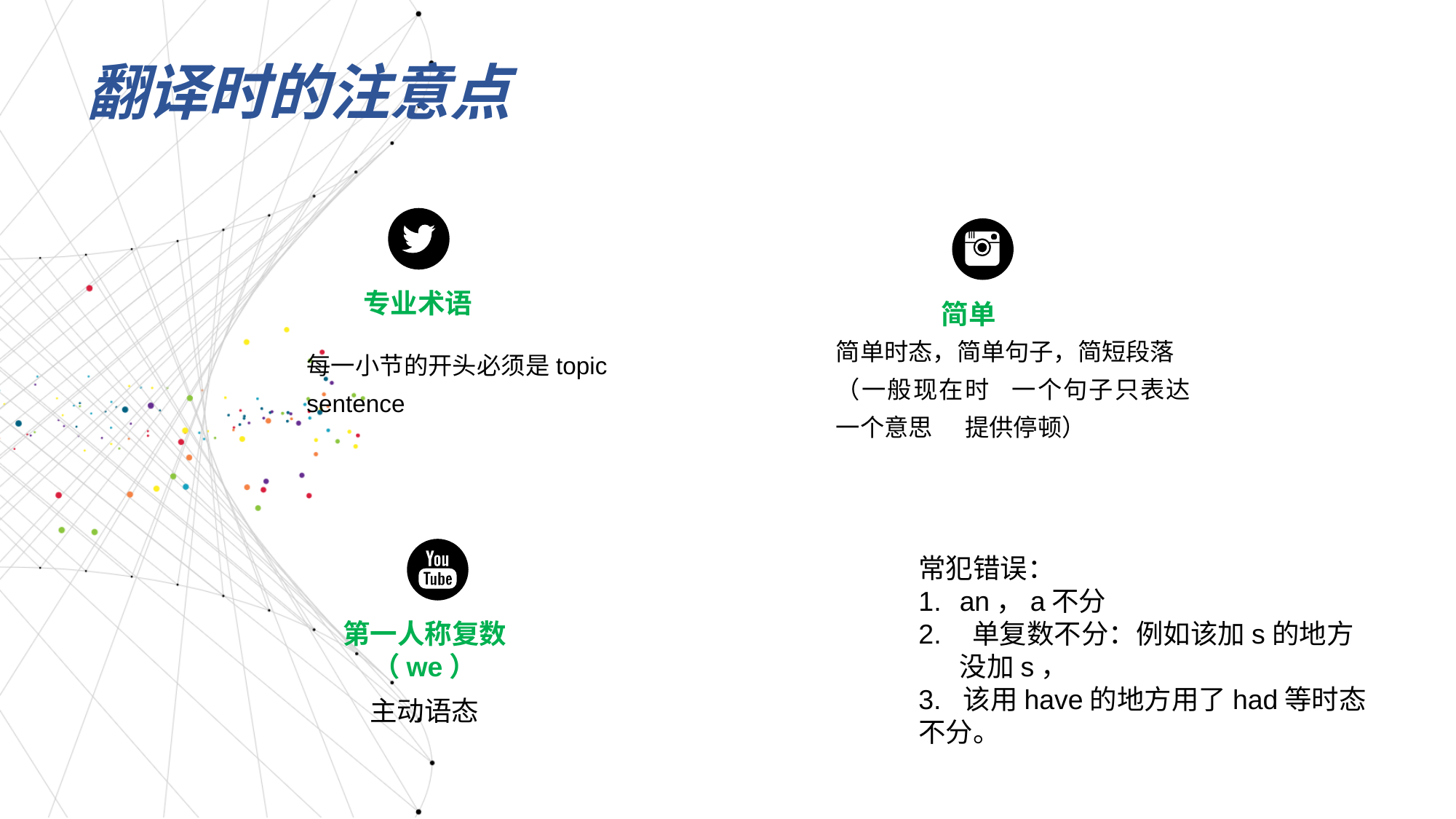

翻译时的注意点

专业术语
简单
简单时态，简单句子，简短段落
（一般现在时   一个句子只表达一个意思      提供停顿）
每一小节的开头必须是topic sentence

常犯错误：
an，a不分
 单复数不分：例如该加s的地方没加s，
3.  该用have的地方用了had等时态不分。
第一人称复数（we）
主动语态